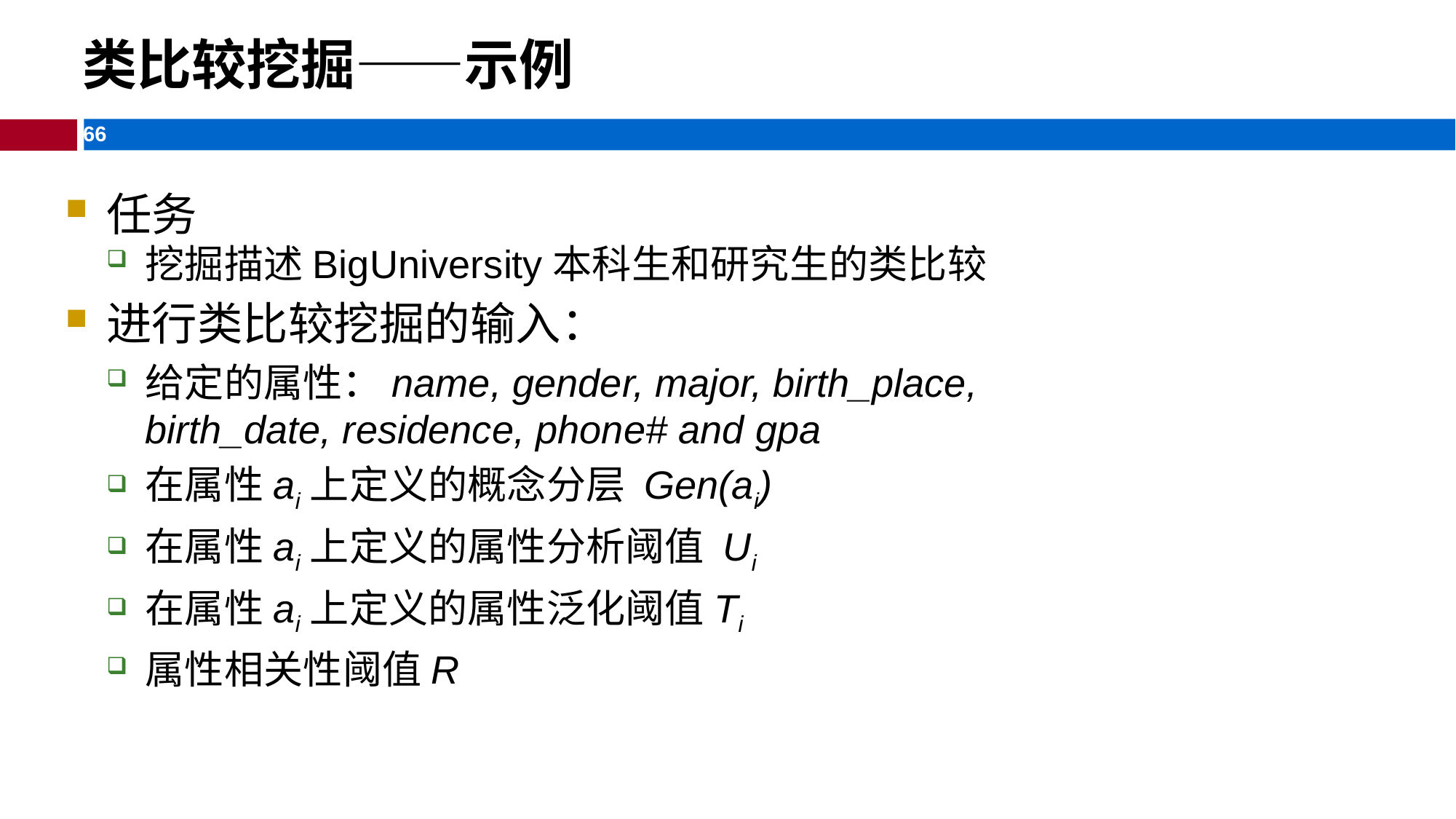

类比较挖掘——示例
任务
挖掘描述BigUniversity本科生和研究生的类比较
进行类比较挖掘的输入：
给定的属性：name, gender, major, birth_place, birth_date, residence, phone# and gpa
在属性ai上定义的概念分层 Gen(ai)
在属性ai上定义的属性分析阈值 Ui
在属性ai上定义的属性泛化阈值Ti
属性相关性阈值R